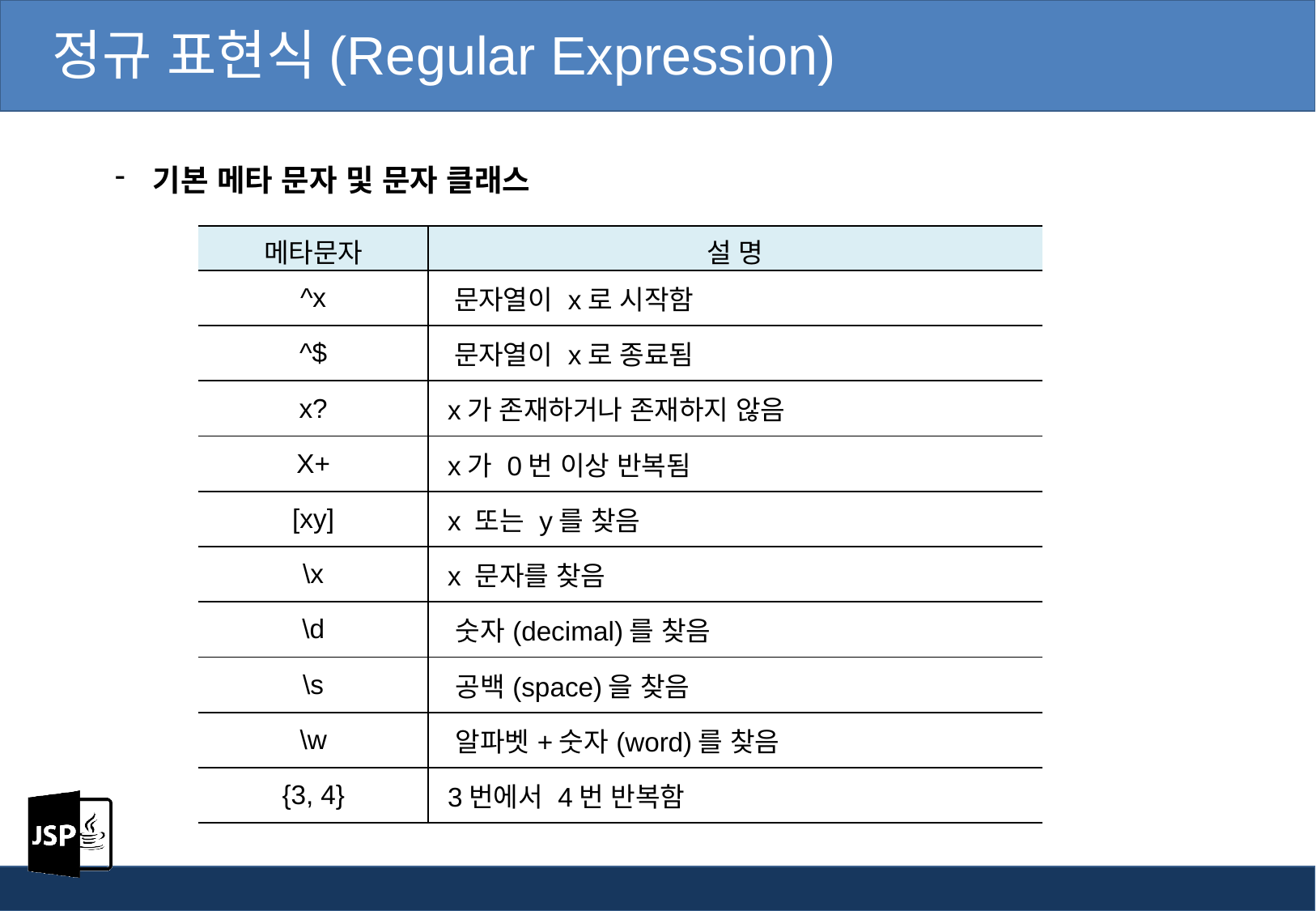

정규 표현식(Regular Expression)
기본 메타 문자 및 문자 클래스
| 메타문자 | 설 명 |
| --- | --- |
| ^x | 문자열이 x로 시작함 |
| ^$ | 문자열이 x로 종료됨 |
| x? | x가 존재하거나 존재하지 않음 |
| X+ | x가 0번 이상 반복됨 |
| [xy] | x 또는 y를 찾음 |
| \x | x 문자를 찾음 |
| \d | 숫자(decimal)를 찾음 |
| \s | 공백(space)을 찾음 |
| \w | 알파벳+숫자(word)를 찾음 |
| {3, 4} | 3번에서 4번 반복함 |